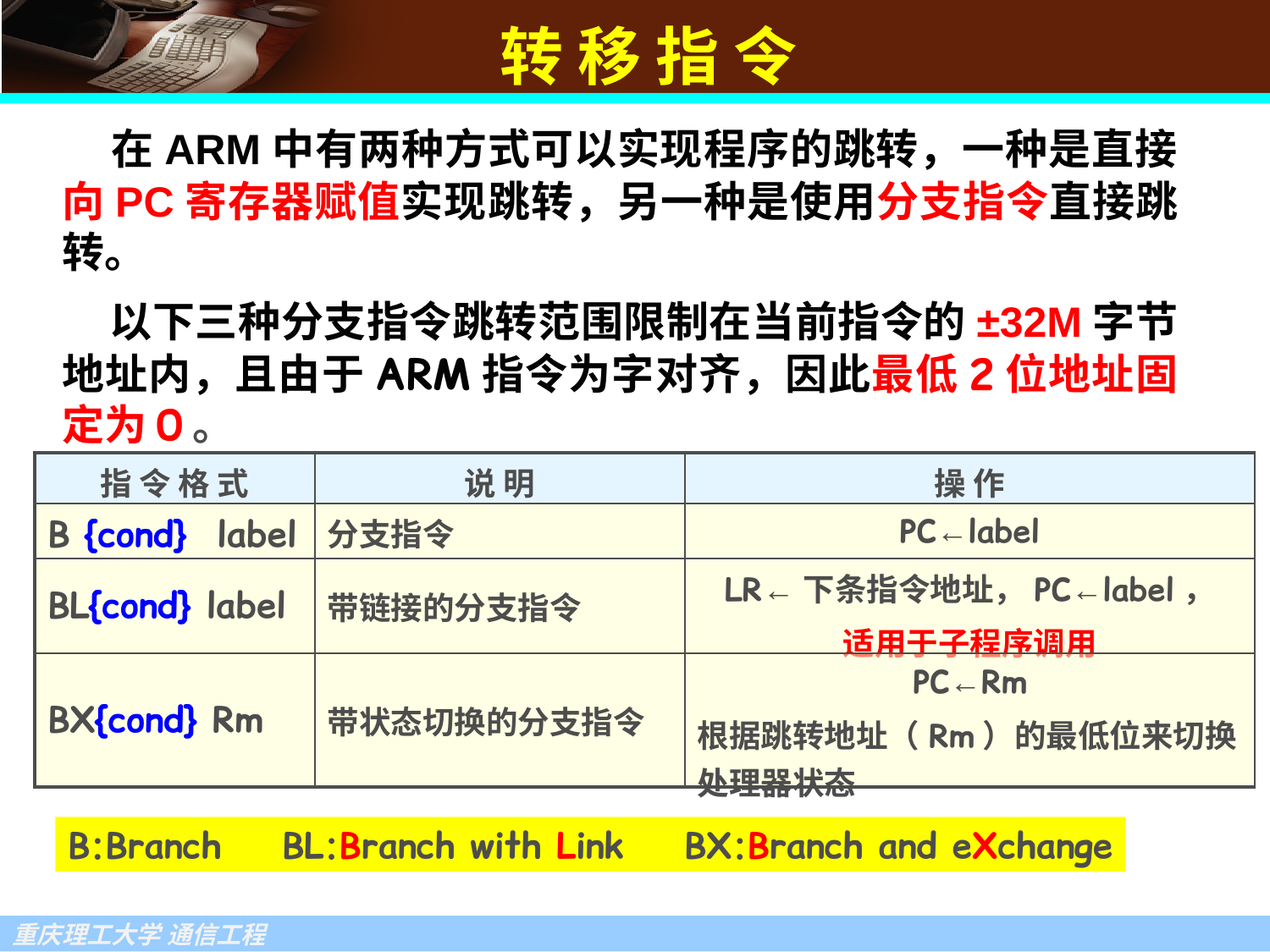

# 转 移 指 令
   在ARM中有两种方式可以实现程序的跳转，一种是直接向PC寄存器赋值实现跳转，另一种是使用分支指令直接跳转。
   以下三种分支指令跳转范围限制在当前指令的±32M字节地址内，且由于ARM指令为字对齐，因此最低2位地址固定为0。
| 指 令 格 式 | 说 明 | 操 作 |
| --- | --- | --- |
| B {cond} label | 分支指令 | PC←label |
| BL{cond} label | 带链接的分支指令 | LR←下条指令地址，PC←label， 适用于子程序调用 |
| BX{cond} Rm | 带状态切换的分支指令 | PC←Rm 根据跳转地址（Rm）的最低位来切换处理器状态 |
B:Branch    BL:Branch with Link    BX:Branch and eXchange